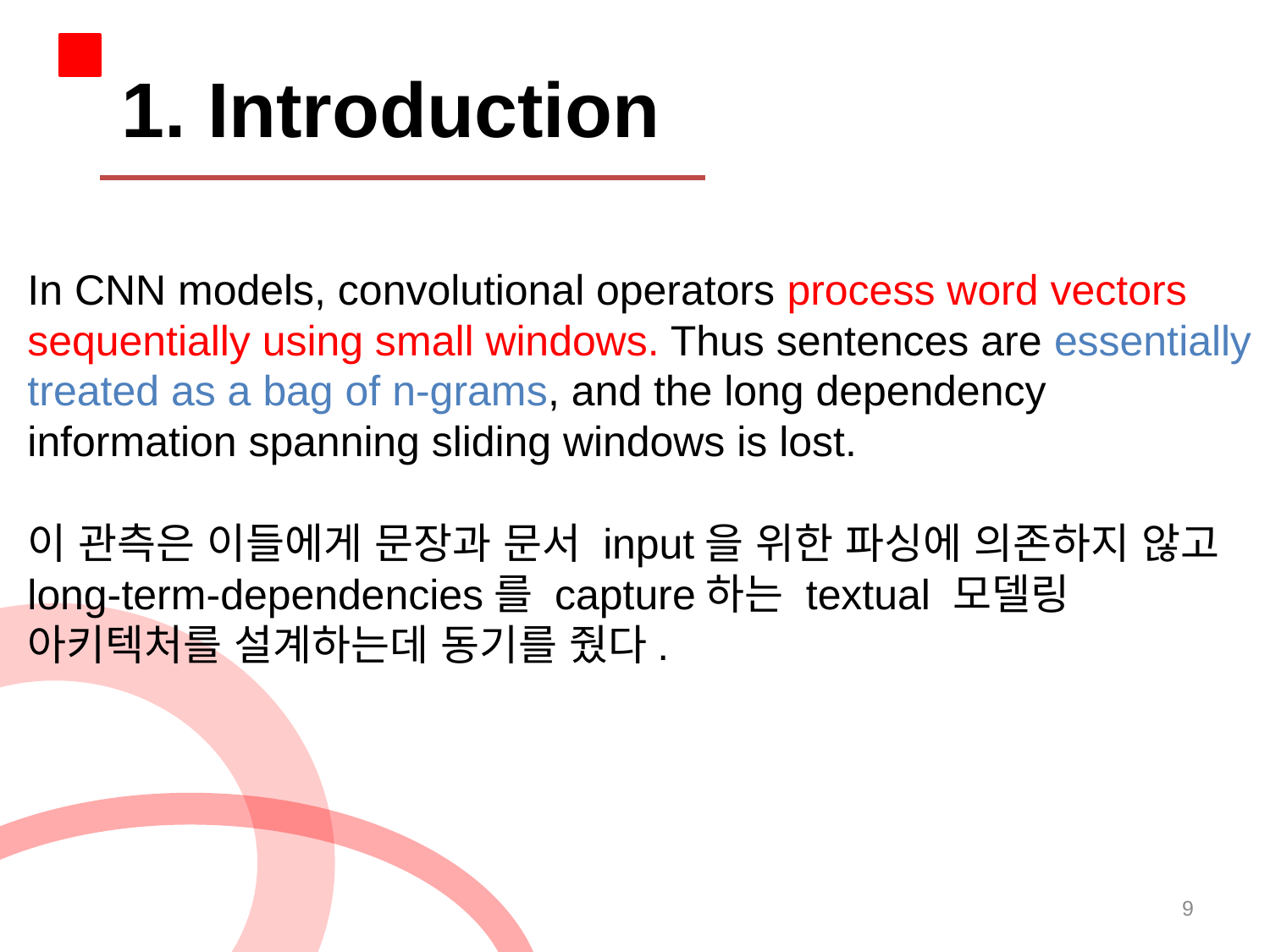

1. Introduction

In CNN models, convolutional operators process word vectors sequentially using small windows. Thus sentences are essentially treated as a bag of n-grams, and the long dependency information spanning sliding windows is lost.

이 관측은 이들에게 문장과 문서 input을 위한 파싱에 의존하지 않고 long-term-dependencies를 capture하는 textual 모델링 아키텍처를 설계하는데 동기를 줬다.

9